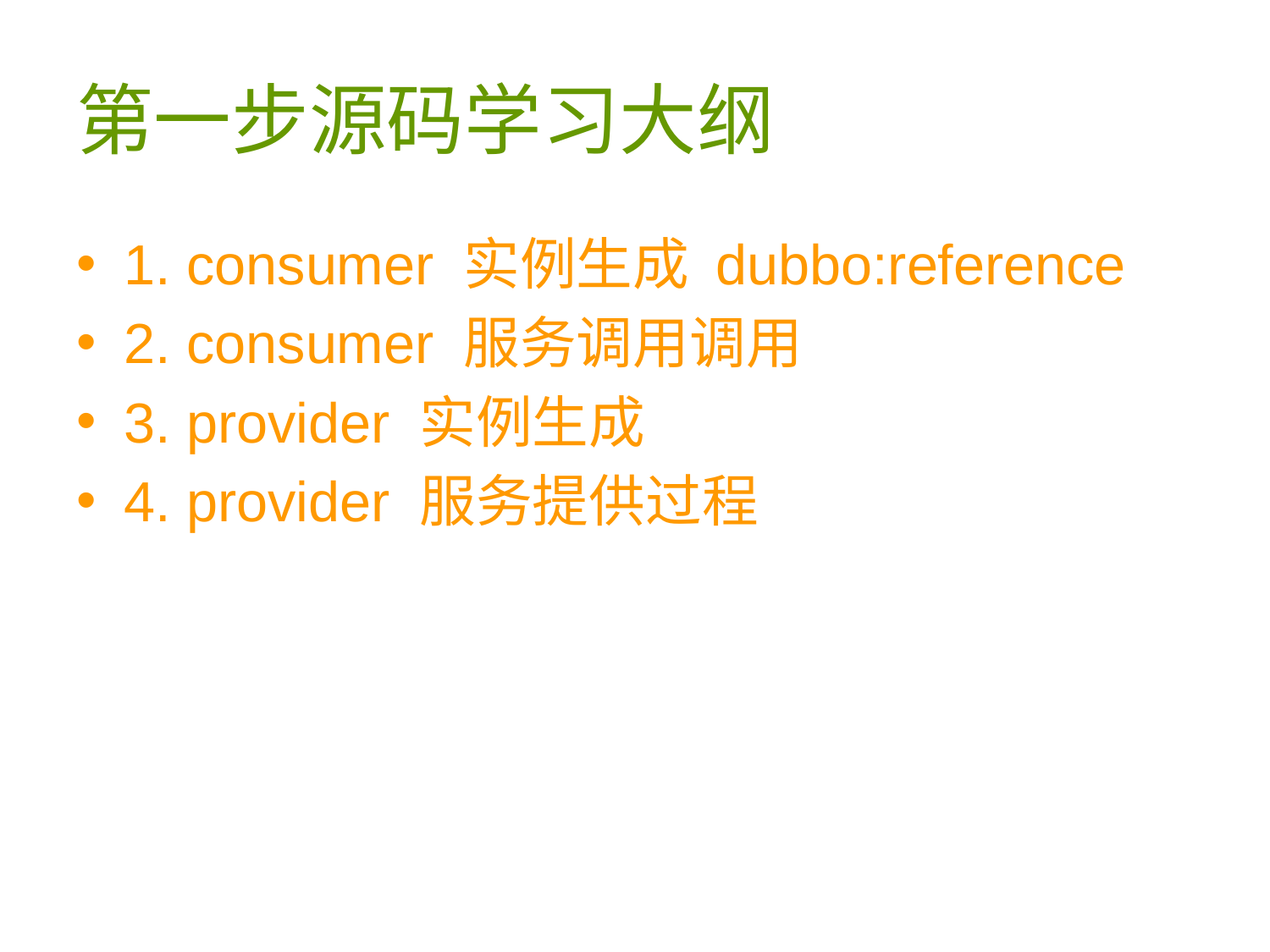

# 第一步源码学习大纲
1. consumer 实例生成 dubbo:reference
2. consumer 服务调用调用
3. provider 实例生成
4. provider 服务提供过程